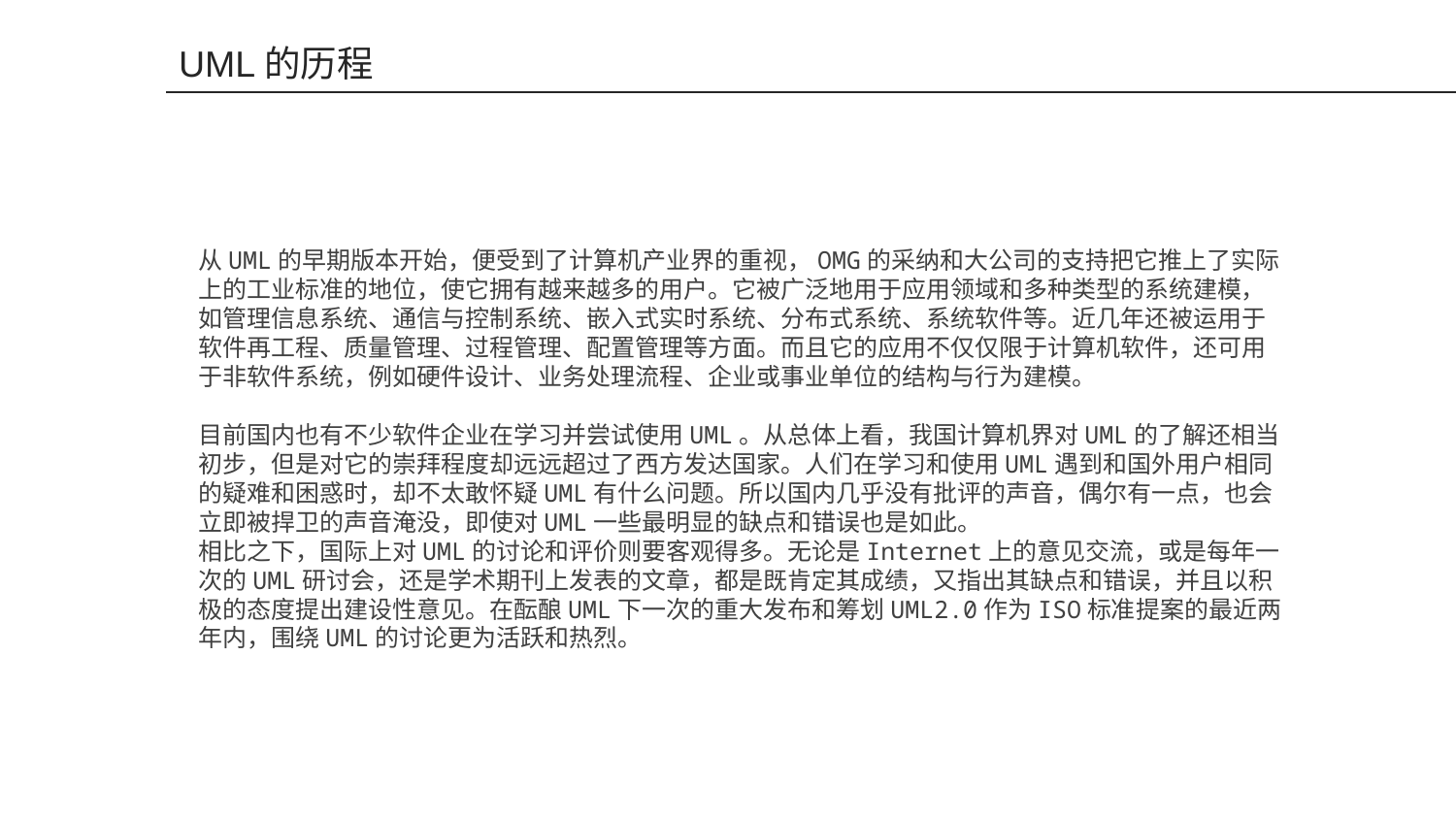

UML的历程
从UML的早期版本开始，便受到了计算机产业界的重视，OMG的采纳和大公司的支持把它推上了实际上的工业标准的地位，使它拥有越来越多的用户。它被广泛地用于应用领域和多种类型的系统建模，如管理信息系统、通信与控制系统、嵌入式实时系统、分布式系统、系统软件等。近几年还被运用于软件再工程、质量管理、过程管理、配置管理等方面。而且它的应用不仅仅限于计算机软件，还可用于非软件系统，例如硬件设计、业务处理流程、企业或事业单位的结构与行为建模。

目前国内也有不少软件企业在学习并尝试使用UML。从总体上看，我国计算机界对UML的了解还相当初步，但是对它的崇拜程度却远远超过了西方发达国家。人们在学习和使用UML遇到和国外用户相同的疑难和困惑时，却不太敢怀疑UML有什么问题。所以国内几乎没有批评的声音，偶尔有一点，也会立即被捍卫的声音淹没，即使对UML一些最明显的缺点和错误也是如此。
相比之下，国际上对UML的讨论和评价则要客观得多。无论是Internet上的意见交流，或是每年一次的UML研讨会，还是学术期刊上发表的文章，都是既肯定其成绩，又指出其缺点和错误，并且以积极的态度提出建设性意见。在酝酿UML下一次的重大发布和筹划UML2.0作为ISO标准提案的最近两年内，围绕UML的讨论更为活跃和热烈。